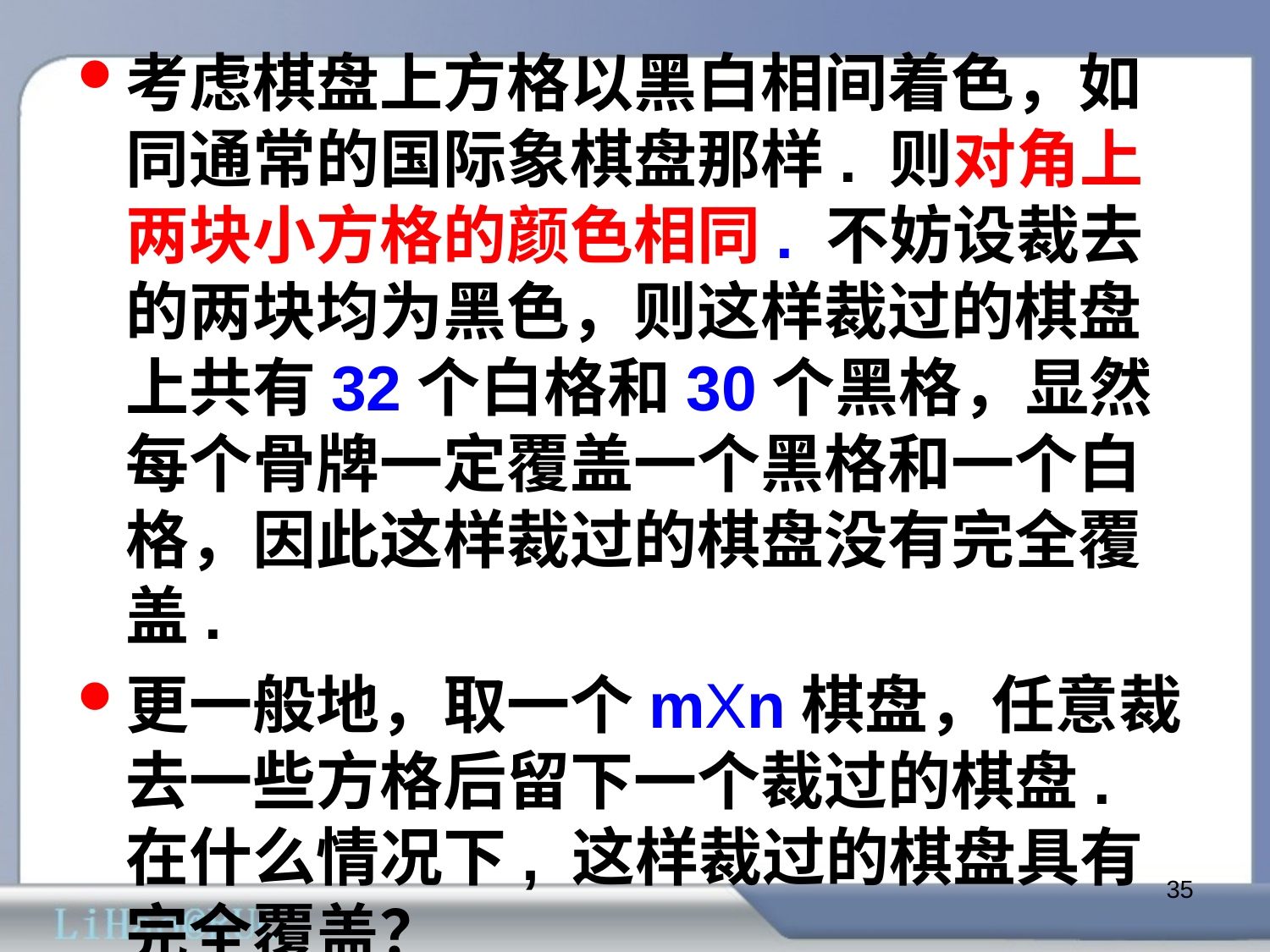

考虑棋盘上方格以黑白相间着色，如同通常的国际象棋盘那样. 则对角上两块小方格的颜色相同. 不妨设裁去的两块均为黑色，则这样裁过的棋盘上共有32个白格和30个黑格，显然每个骨牌一定覆盖一个黑格和一个白格，因此这样裁过的棋盘没有完全覆盖.
更一般地，取一个mXn棋盘，任意裁去一些方格后留下一个裁过的棋盘. 在什么情况下, 这样裁过的棋盘具有完全覆盖？
35